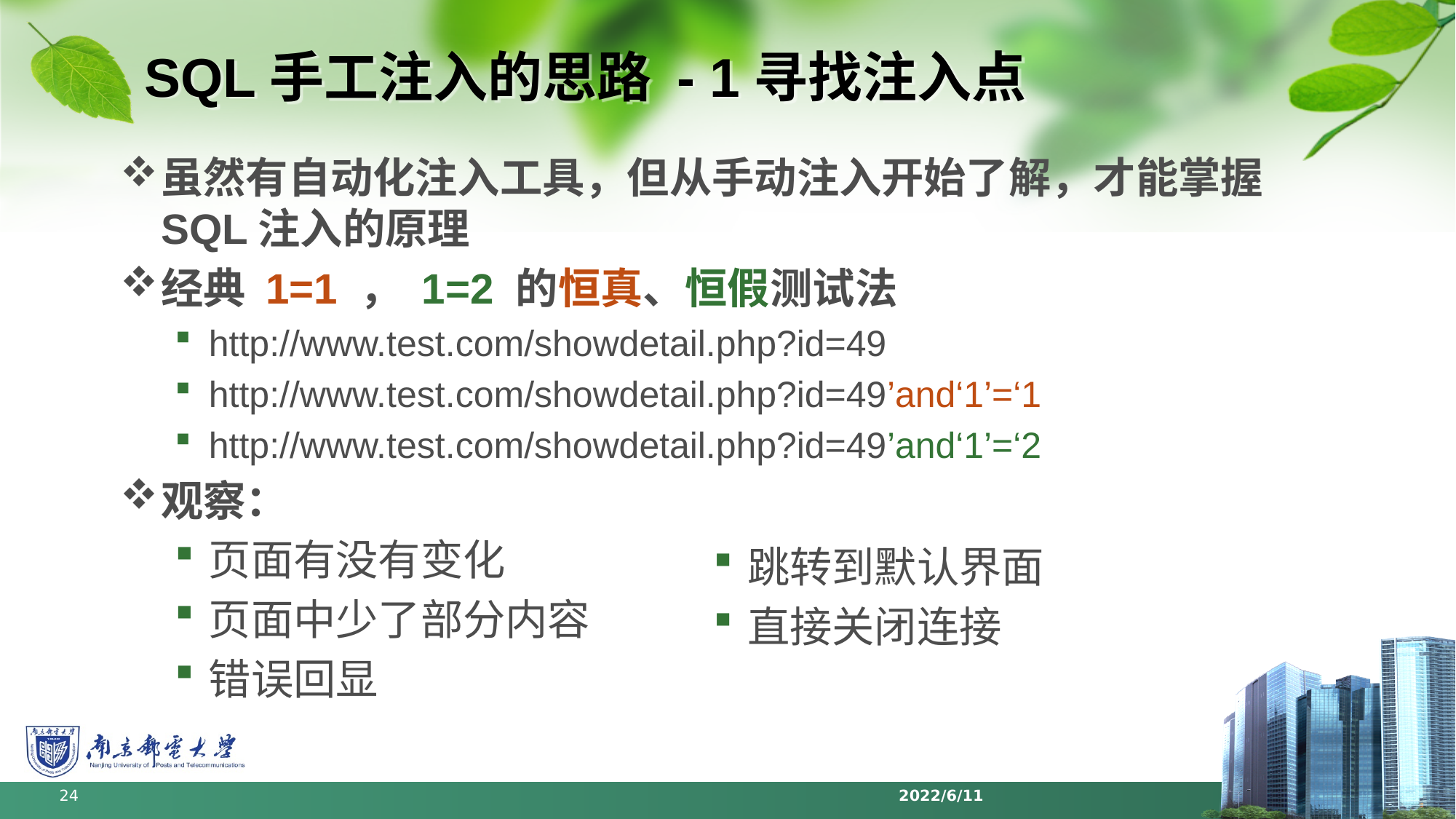

# SQL手工注入的思路 - 1寻找注入点
虽然有自动化注入工具，但从手动注入开始了解，才能掌握SQL注入的原理
经典 1=1 ， 1=2 的恒真、恒假测试法
http://www.test.com/showdetail.php?id=49
http://www.test.com/showdetail.php?id=49’and‘1’=‘1
http://www.test.com/showdetail.php?id=49’and‘1’=‘2
观察：
页面有没有变化
页面中少了部分内容
错误回显

跳转到默认界面
直接关闭连接

24
2022/6/11